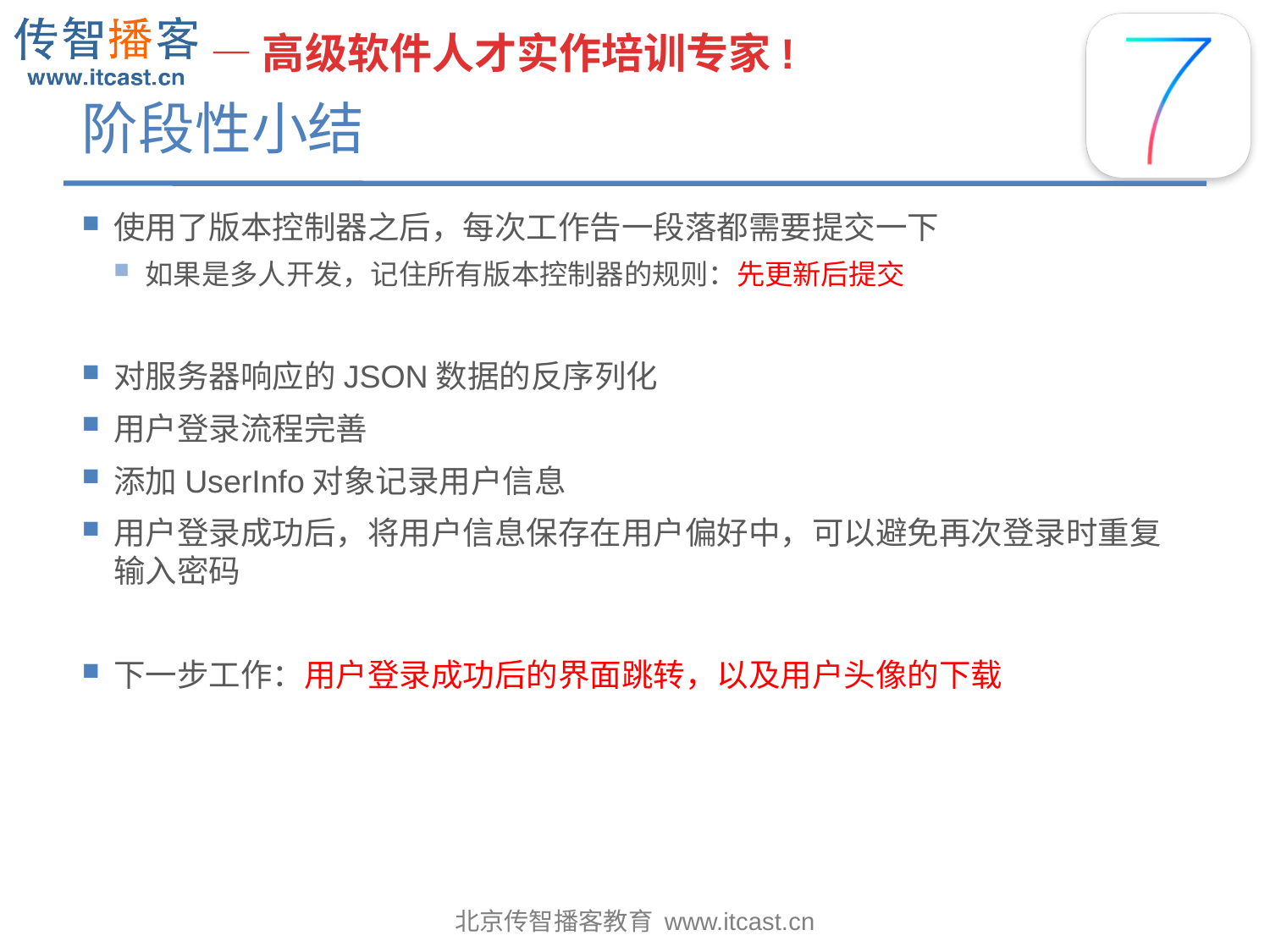

# 阶段性小结
使用了版本控制器之后，每次工作告一段落都需要提交一下
如果是多人开发，记住所有版本控制器的规则：先更新后提交

对服务器响应的JSON数据的反序列化
用户登录流程完善
添加UserInfo对象记录用户信息
用户登录成功后，将用户信息保存在用户偏好中，可以避免再次登录时重复输入密码

下一步工作：用户登录成功后的界面跳转，以及用户头像的下载